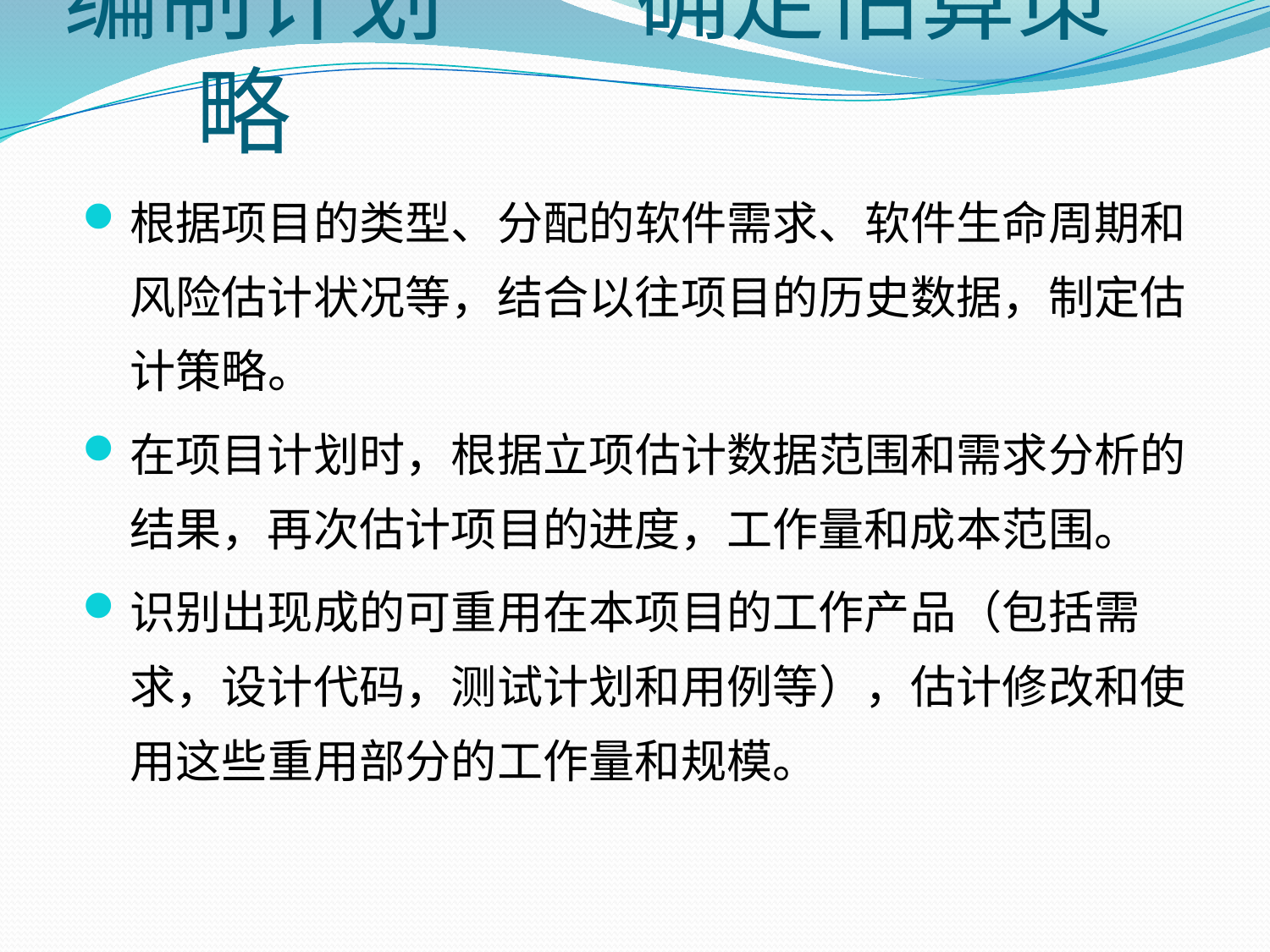

编制计划——确定估算策略
根据项目的类型、分配的软件需求、软件生命周期和风险估计状况等，结合以往项目的历史数据，制定估计策略。
在项目计划时，根据立项估计数据范围和需求分析的结果，再次估计项目的进度，工作量和成本范围。
识别出现成的可重用在本项目的工作产品（包括需求，设计代码，测试计划和用例等），估计修改和使用这些重用部分的工作量和规模。